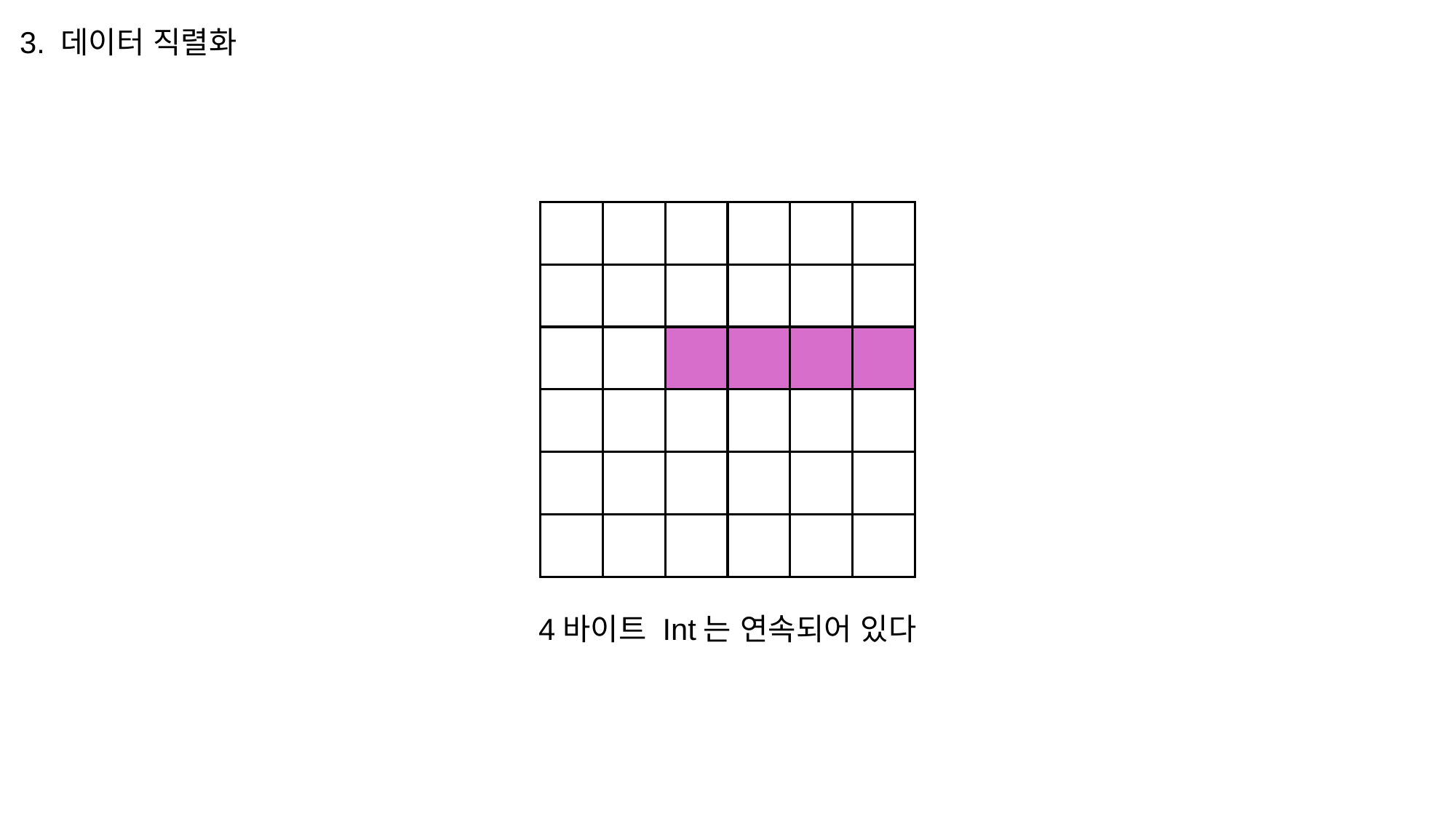

3. 데이터 직렬화

4바이트 Int는 연속되어 있다